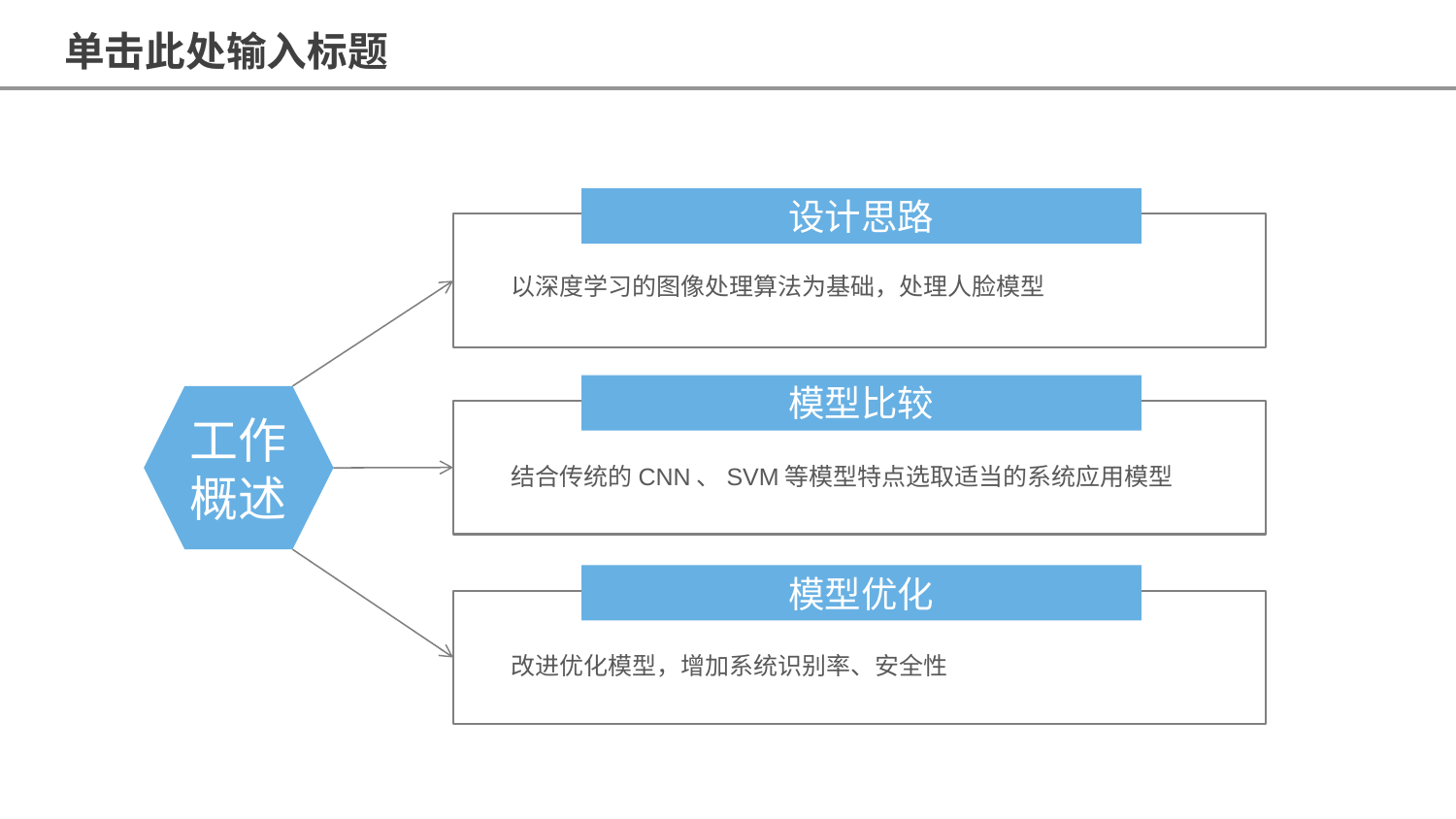

单击此处输入标题
设计思路

以深度学习的图像处理算法为基础，处理人脸模型
模型比较
工作概述

结合传统的CNN、SVM等模型特点选取适当的系统应用模型
模型优化

改进优化模型，增加系统识别率、安全性